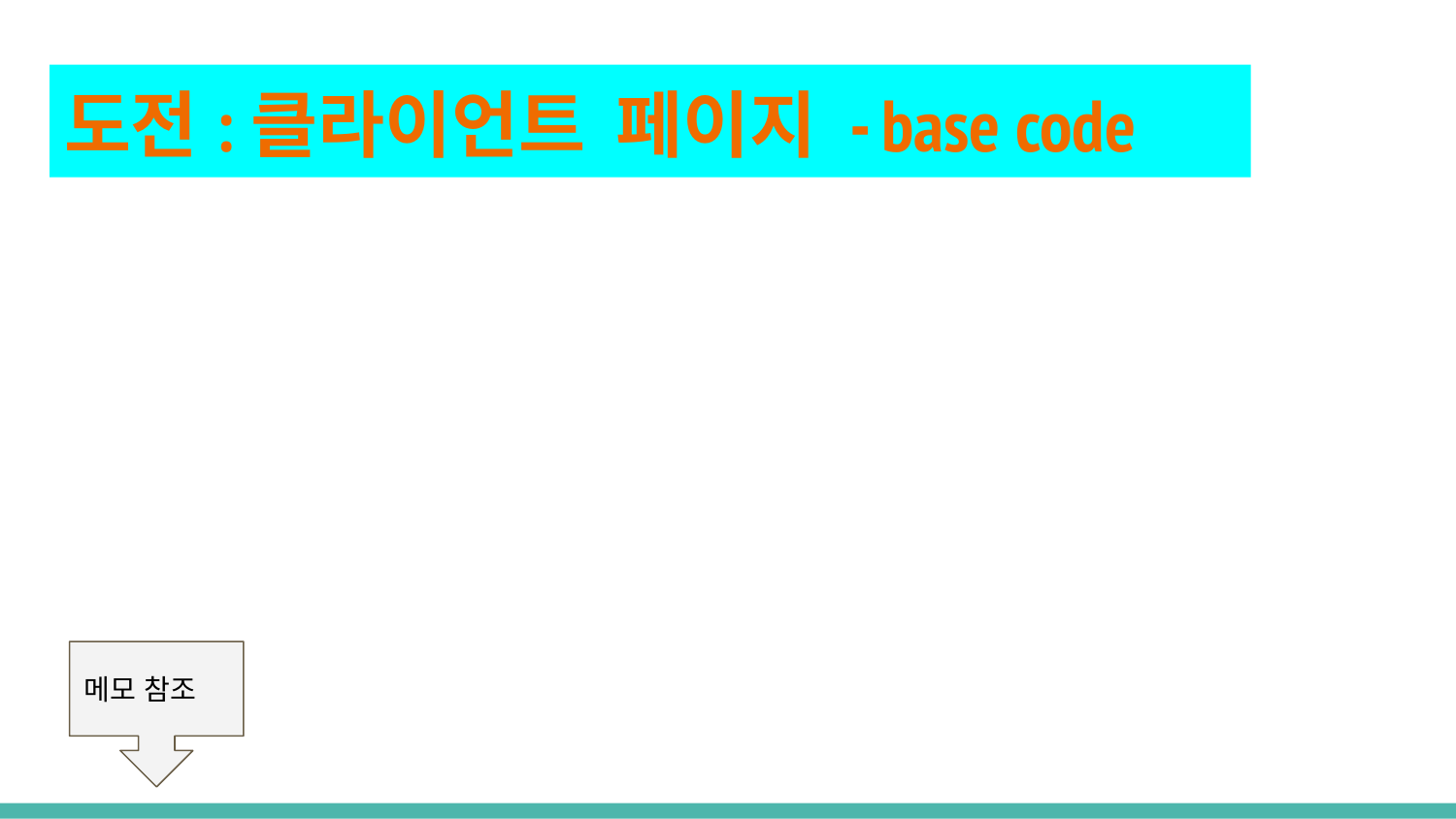

# 도전:클라이언트  페이지 - base code
메모 참조